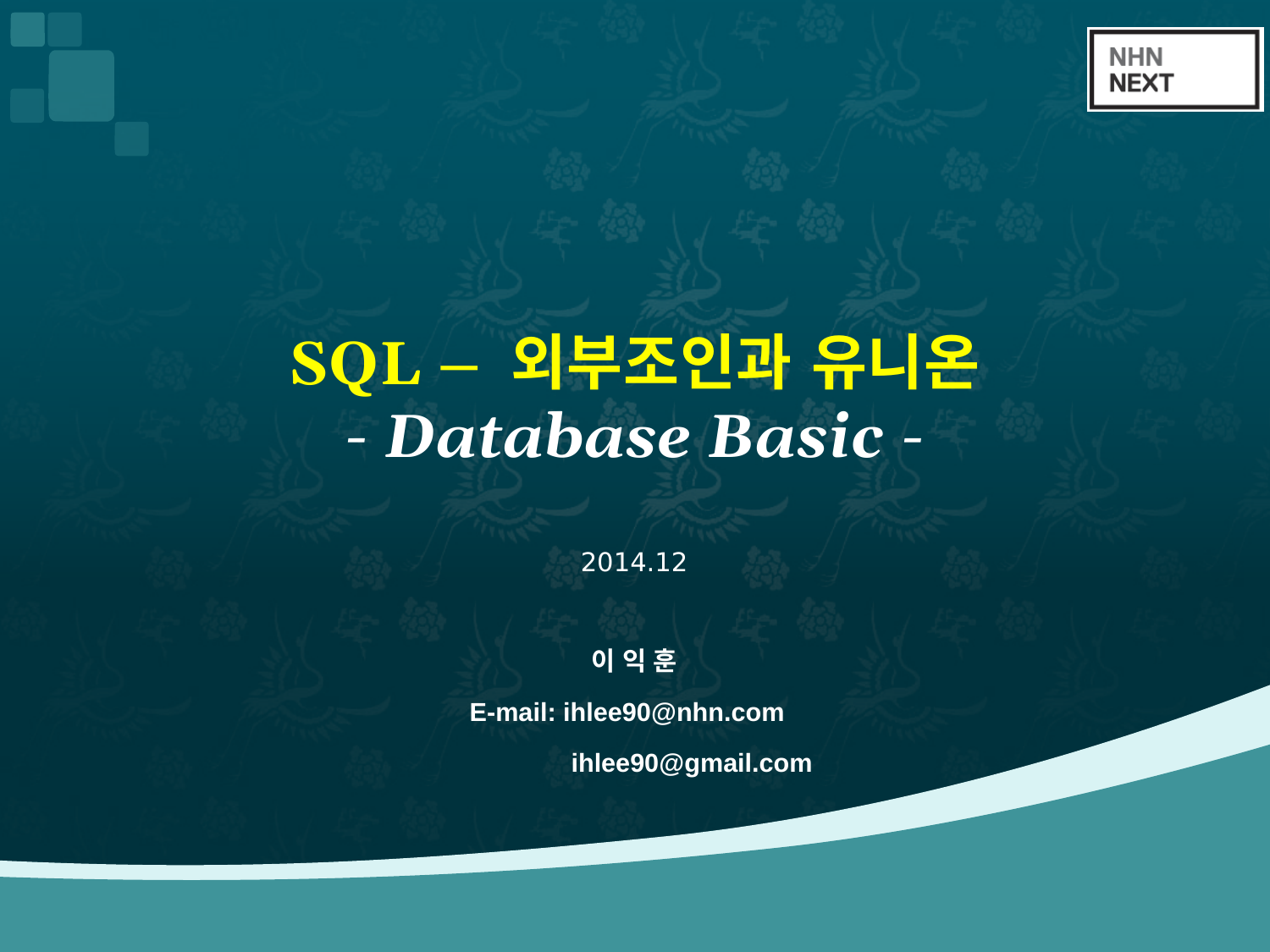

# SQL – 외부조인과 유니온 - Database Basic -
2014.12

이 익 훈

E-mail: ihlee90@nhn.com

                ihlee90@gmail.com